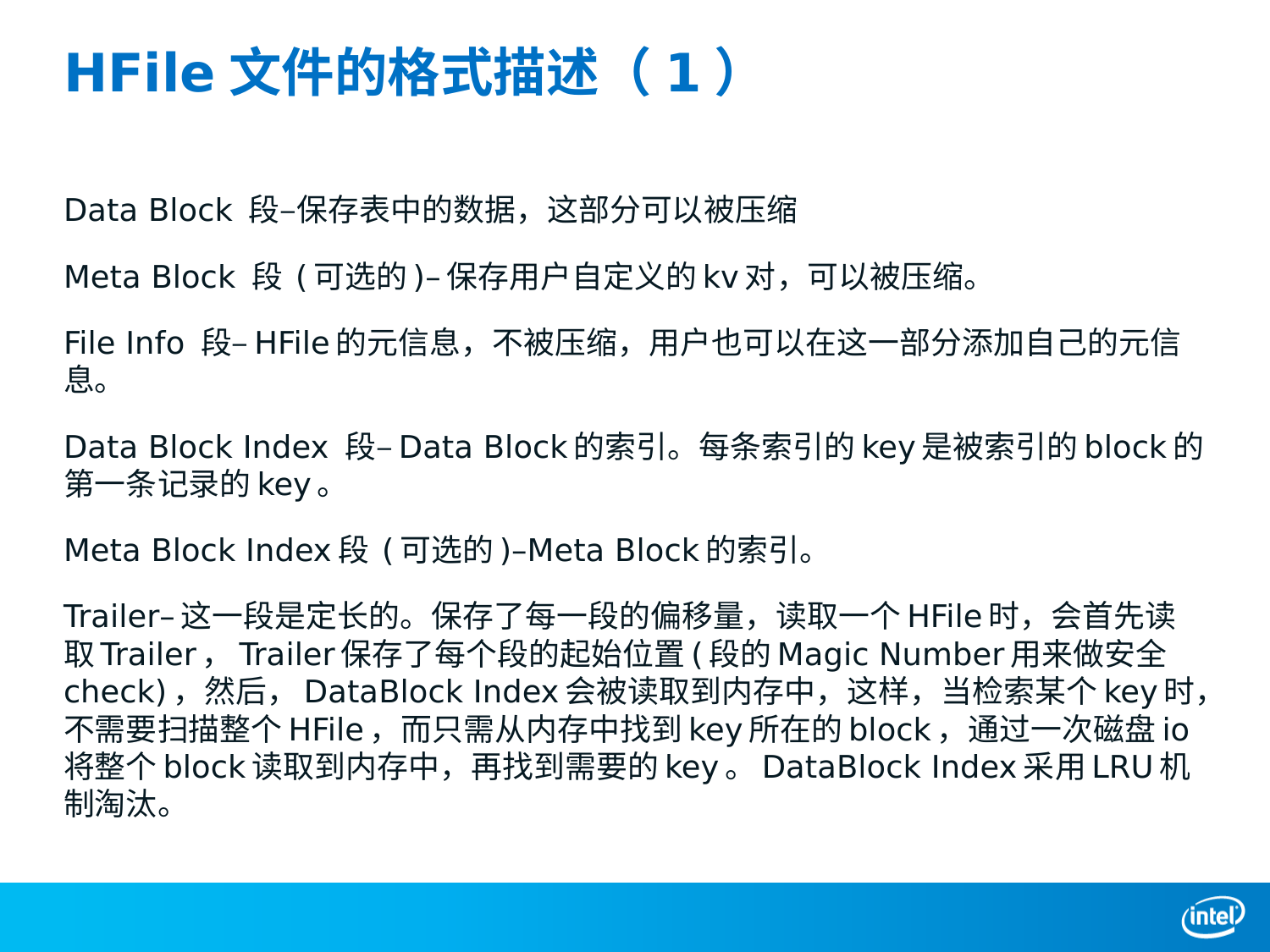

# HFile文件的格式描述（1）
Data Block 段–保存表中的数据，这部分可以被压缩
Meta Block 段 (可选的)–保存用户自定义的kv对，可以被压缩。
File Info 段–HFile的元信息，不被压缩，用户也可以在这一部分添加自己的元信息。
Data Block Index 段–Data Block的索引。每条索引的key是被索引的block的第一条记录的key。
Meta Block Index段 (可选的)–Meta Block的索引。
Trailer–这一段是定长的。保存了每一段的偏移量，读取一个HFile时，会首先读取Trailer，Trailer保存了每个段的起始位置(段的Magic Number用来做安全check)，然后，DataBlock Index会被读取到内存中，这样，当检索某个key时，不需要扫描整个HFile，而只需从内存中找到key所在的block，通过一次磁盘io将整个block读取到内存中，再找到需要的key。DataBlock Index采用LRU机制淘汰。